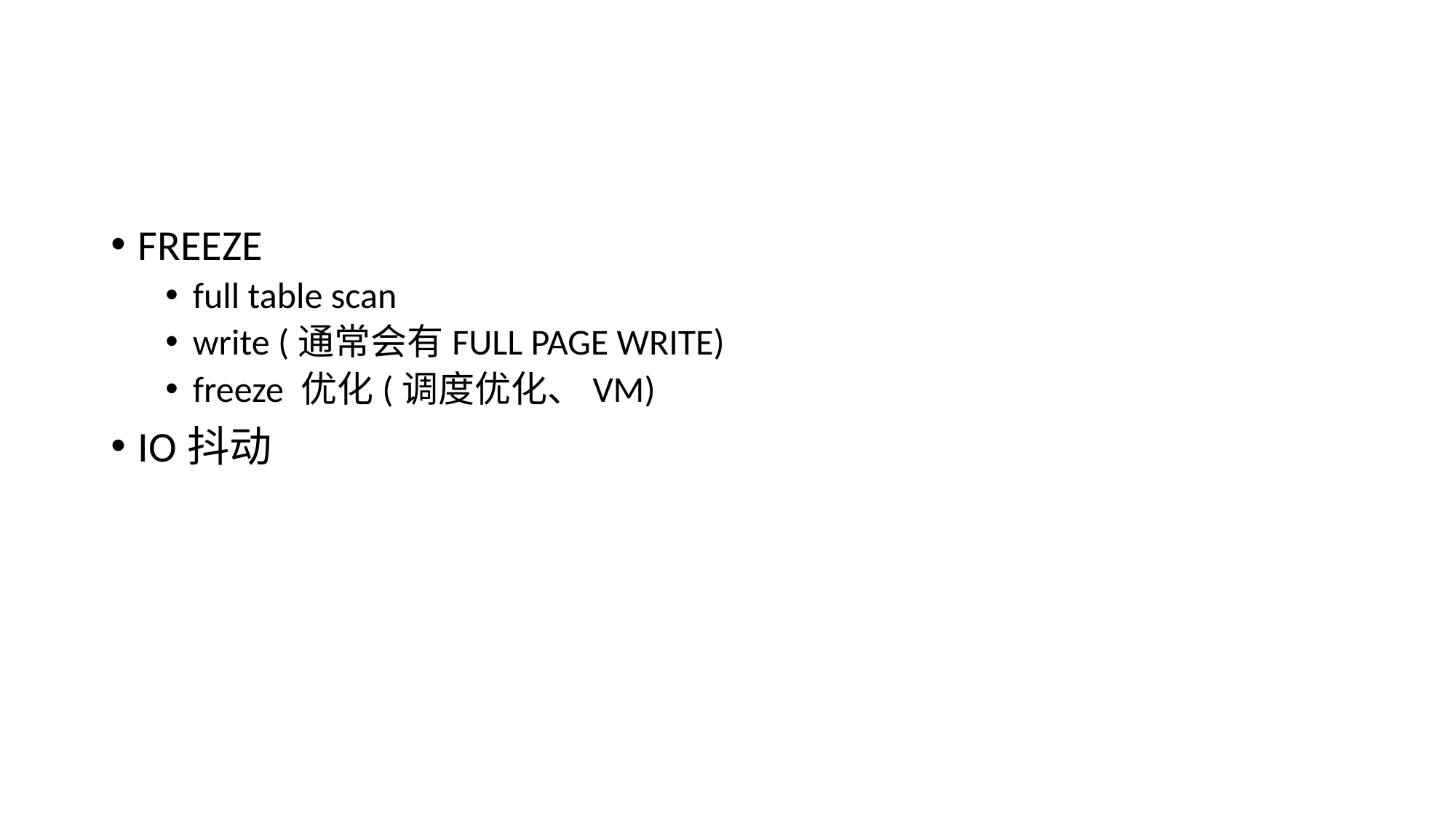

#
FREEZE
full table scan
write (通常会有FULL PAGE WRITE)
freeze 优化(调度优化、VM)
IO抖动